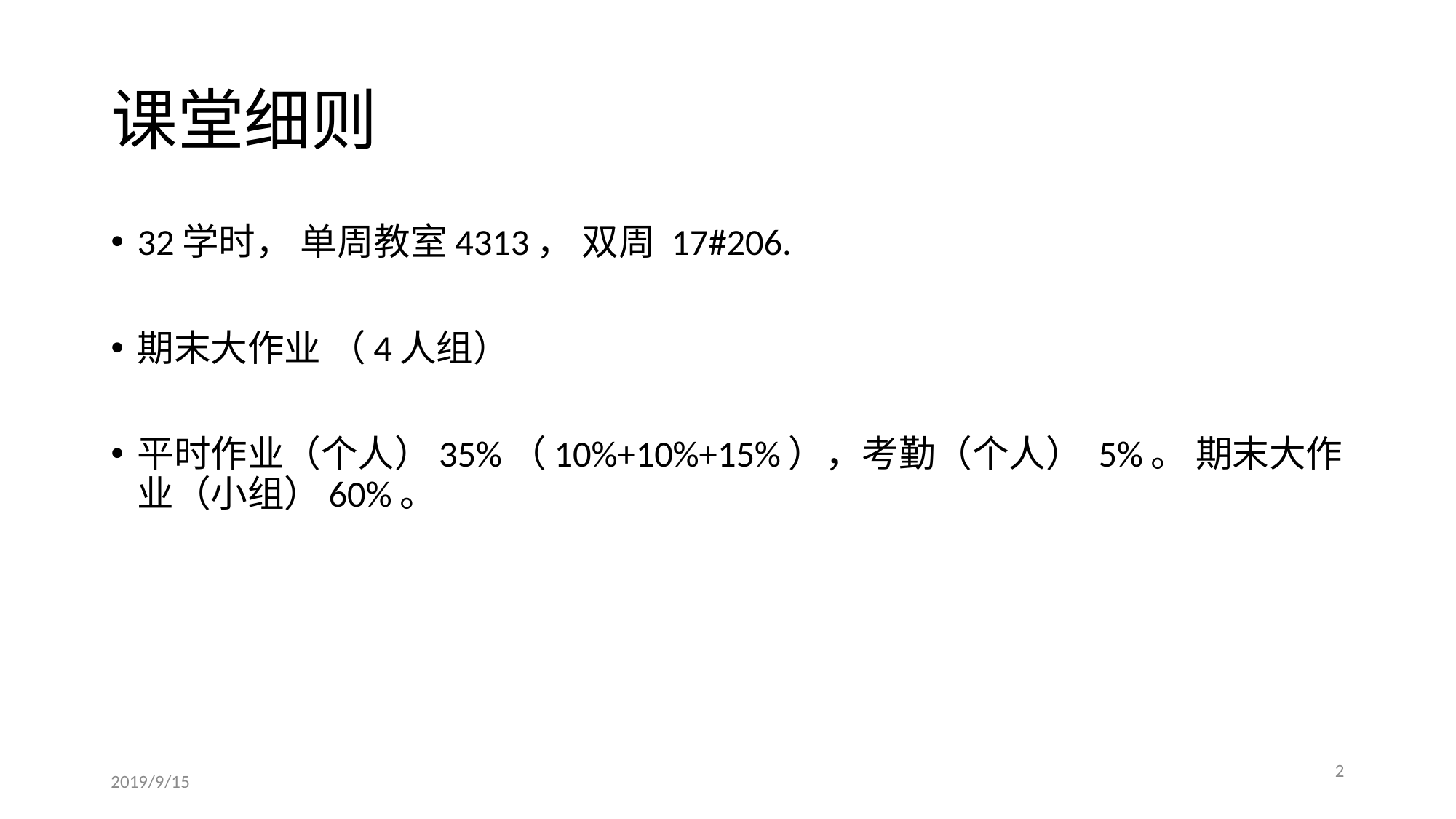

# 课堂细则
32学时， 单周教室4313， 双周 17#206.

期末大作业 （4人组）

平时作业（个人）35%（10%+10%+15%），考勤（个人） 5%。 期末大作业（小组）60%。

2019/9/15

2